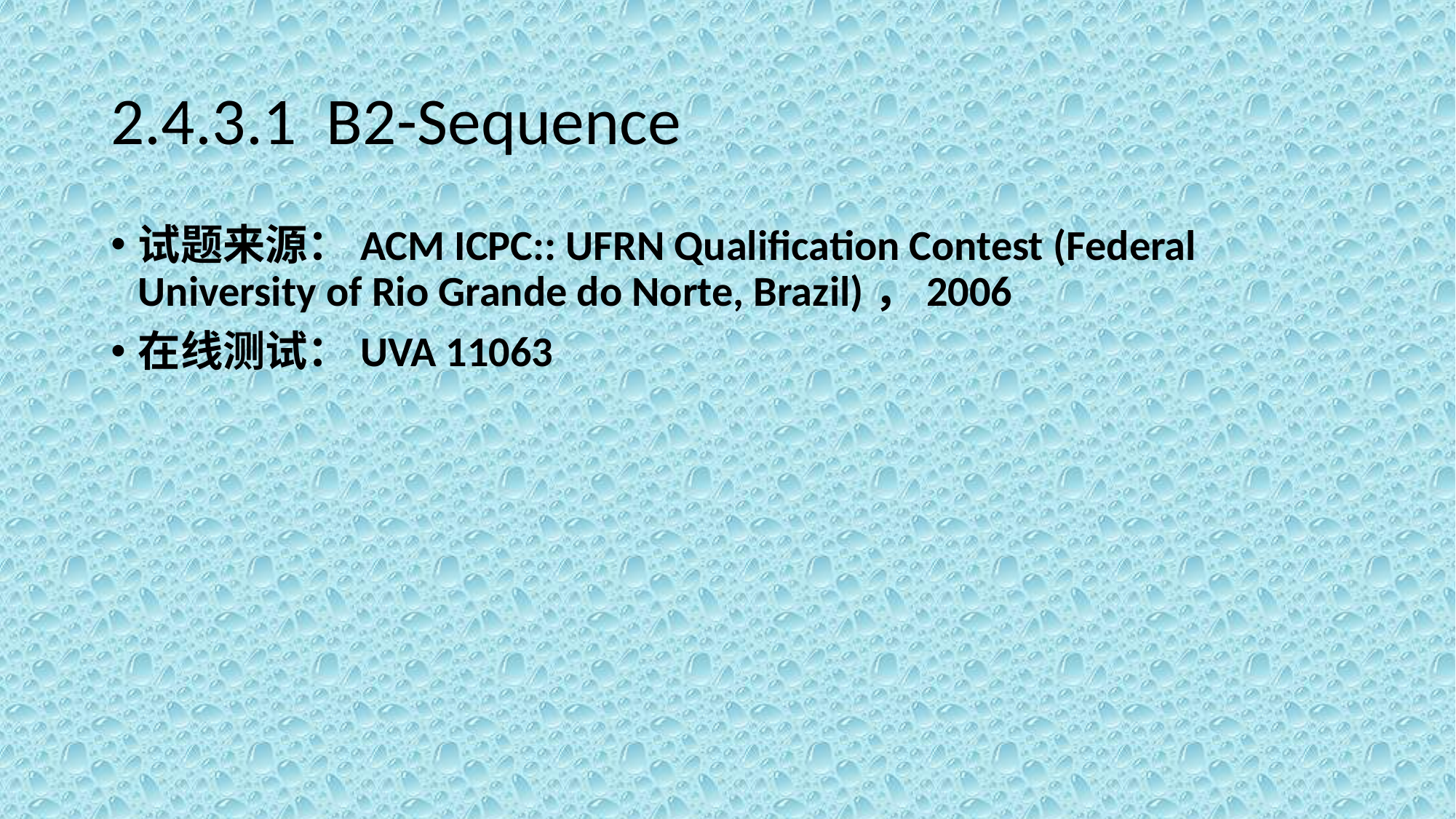

# 2.4.3.1  B2-Sequence
试题来源：ACM ICPC:: UFRN Qualification Contest (Federal University of Rio Grande do Norte, Brazil)，2006
在线测试：UVA 11063